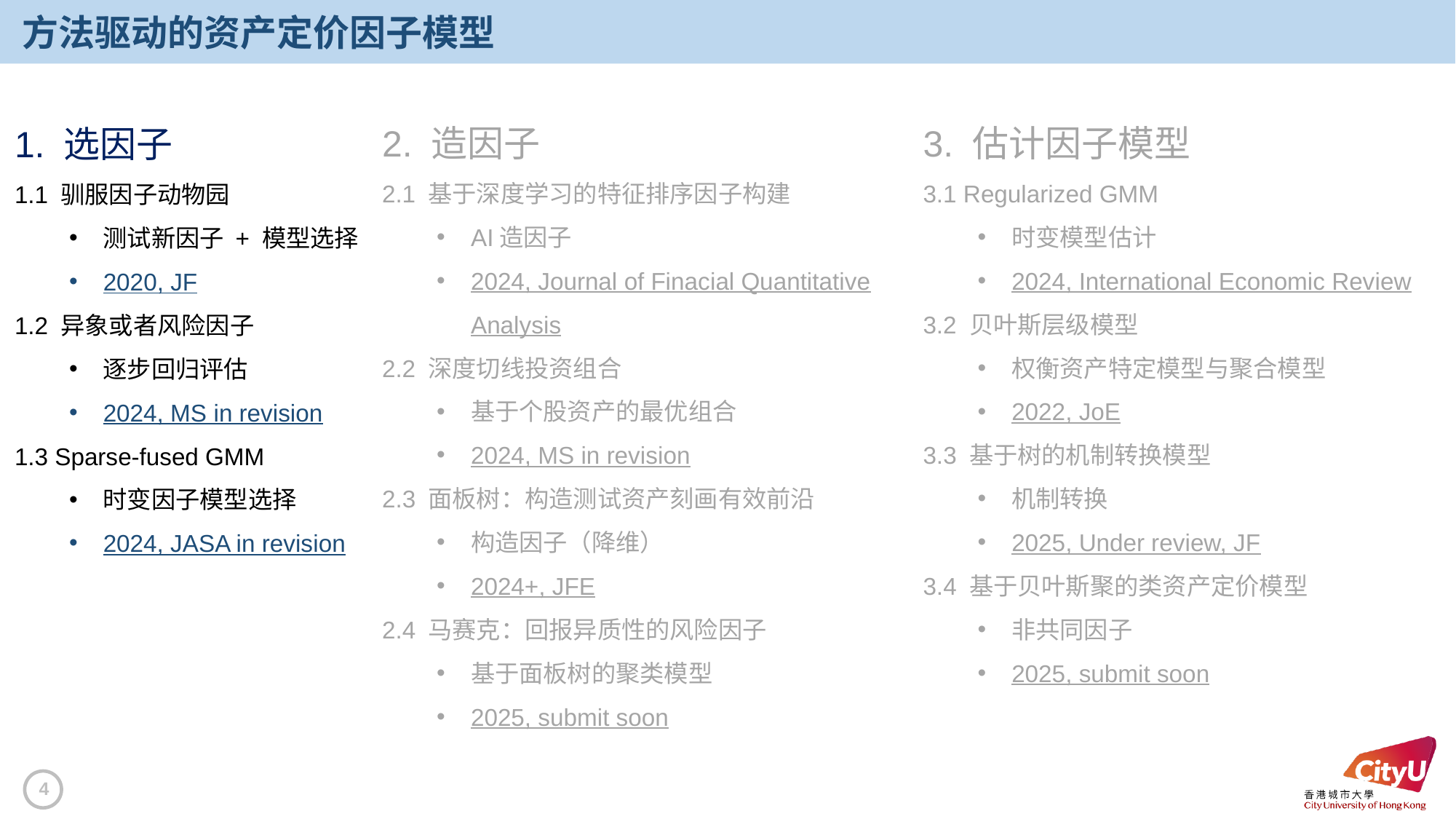

# 方法驱动的资产定价因子模型
2. 造因子
2.1 基于深度学习的特征排序因子构建
AI造因子
2024, Journal of Finacial Quantitative Analysis
2.2 深度切线投资组合
基于个股资产的最优组合
2024, MS in revision
2.3 面板树：构造测试资产刻画有效前沿
构造因子（降维）
2024+, JFE
2.4 马赛克：回报异质性的风险因子
基于面板树的聚类模型
2025, submit soon
3. 估计因子模型
3.1 Regularized GMM
时变模型估计
2024, International Economic Review
3.2 贝叶斯层级模型
权衡资产特定模型与聚合模型
2022, JoE
3.3 基于树的机制转换模型
机制转换
2025, Under review, JF
3.4 基于贝叶斯聚的类资产定价模型
非共同因子
2025, submit soon
1. 选因子
1.1 驯服因子动物园
测试新因子 + 模型选择
2020, JF
1.2 异象或者风险因子
逐步回归评估
2024, MS in revision
1.3 Sparse-fused GMM
时变因子模型选择
2024, JASA in revision
4